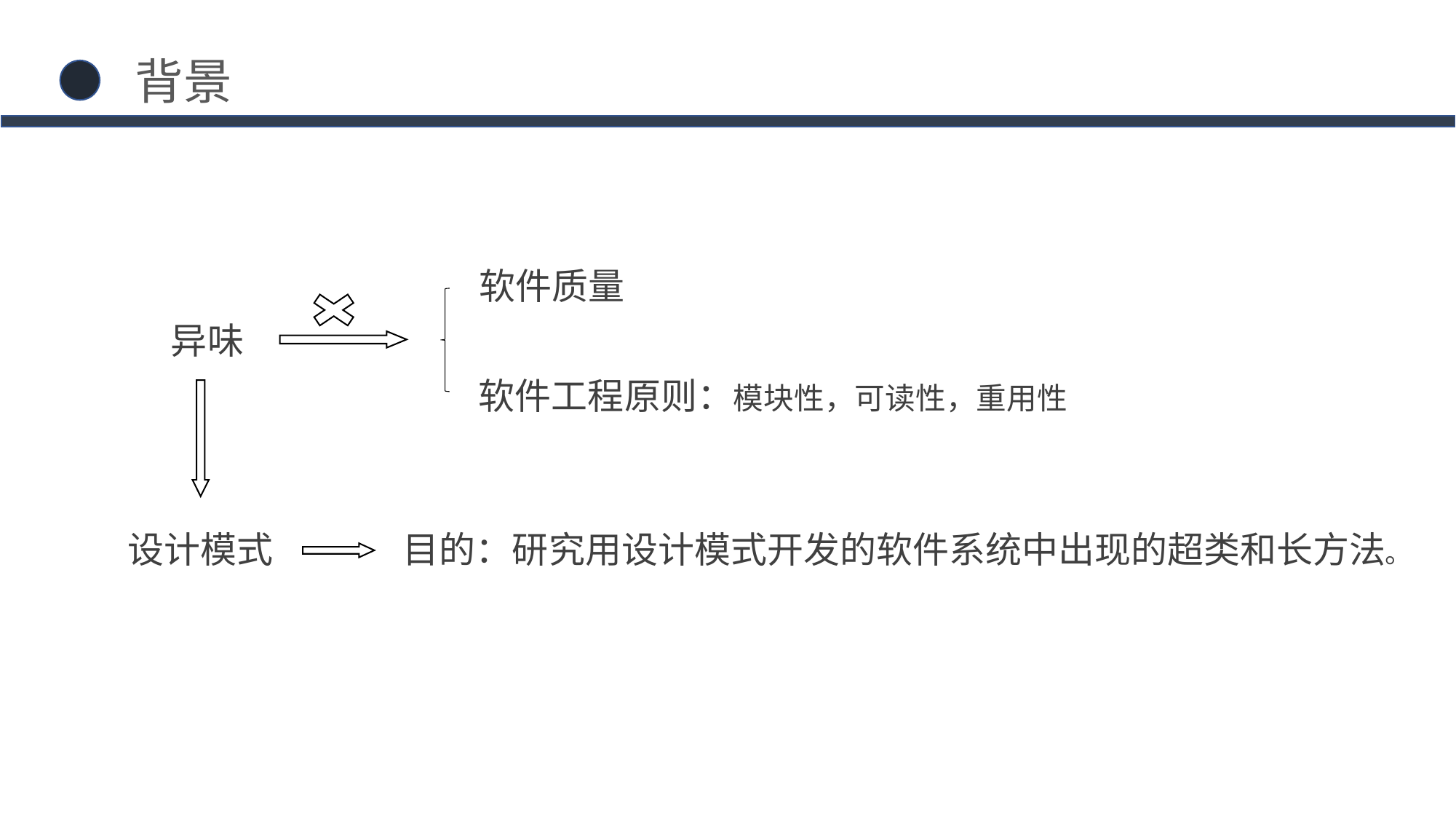

背景

软件质量

异味

软件工程原则：模块性，可读性，重用性

目的：研究用设计模式开发的软件系统中出现的超类和长方法。
设计模式